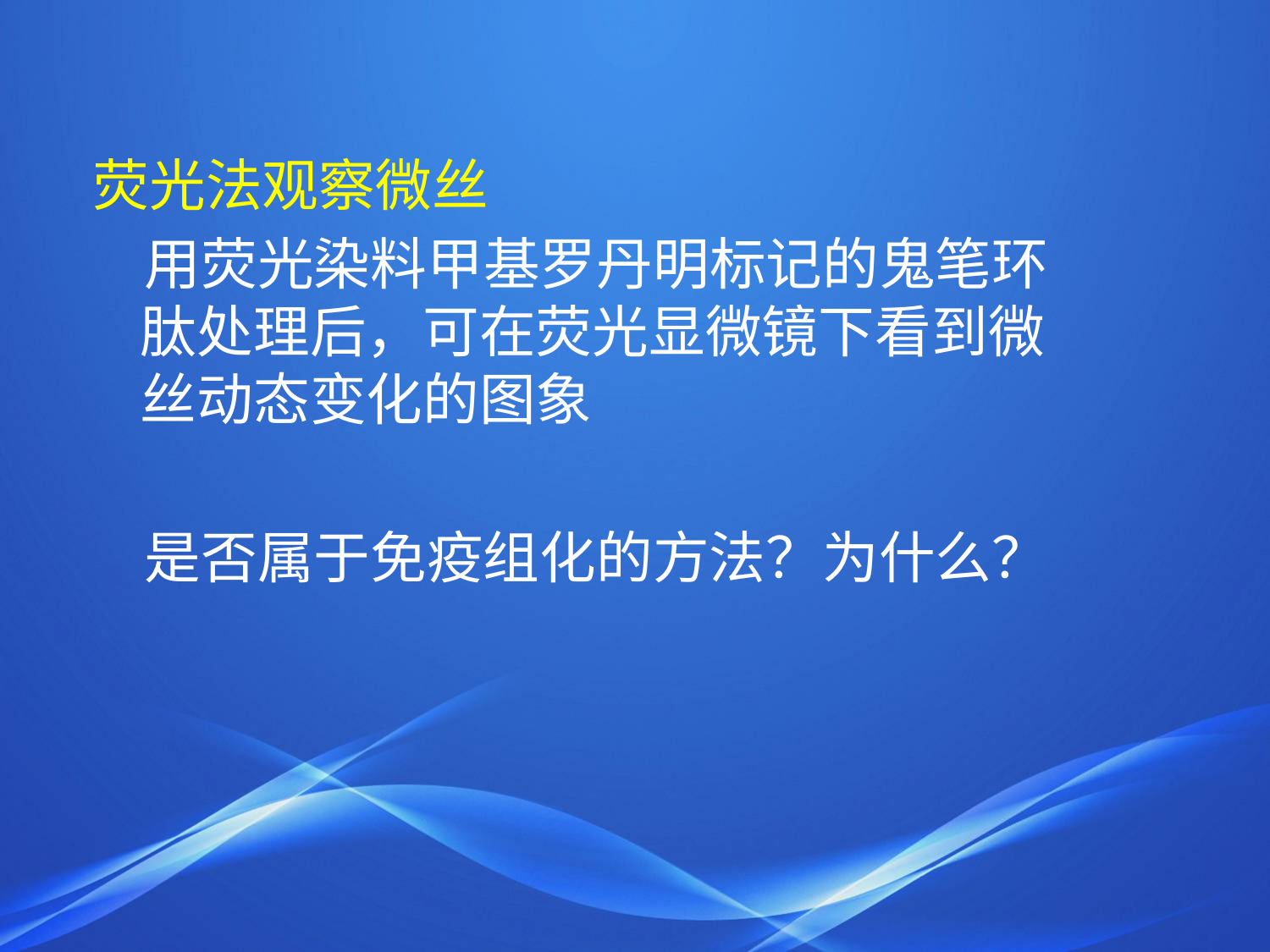

# 荧光法观察微丝
   用荧光染料甲基罗丹明标记的鬼笔环肽处理后，可在荧光显微镜下看到微丝动态变化的图象

   是否属于免疫组化的方法？为什么？